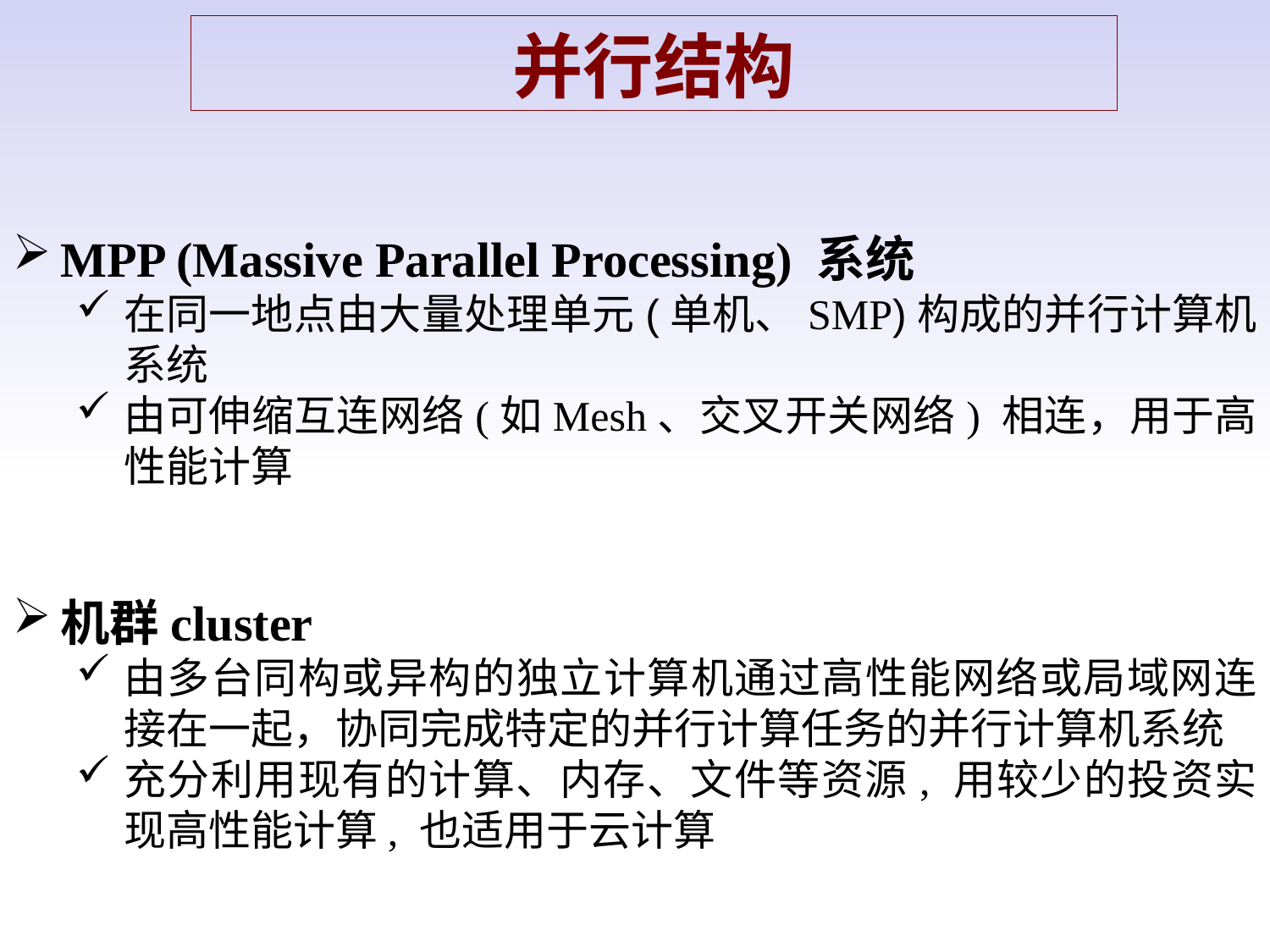

并行结构
MPP (Massive Parallel Processing) 系统
在同一地点由大量处理单元(单机、SMP)构成的并行计算机系统
由可伸缩互连网络(如Mesh、交叉开关网络) 相连，用于高性能计算

机群cluster
由多台同构或异构的独立计算机通过高性能网络或局域网连接在一起，协同完成特定的并行计算任务的并行计算机系统
充分利用现有的计算、内存、文件等资源, 用较少的投资实现高性能计算, 也适用于云计算